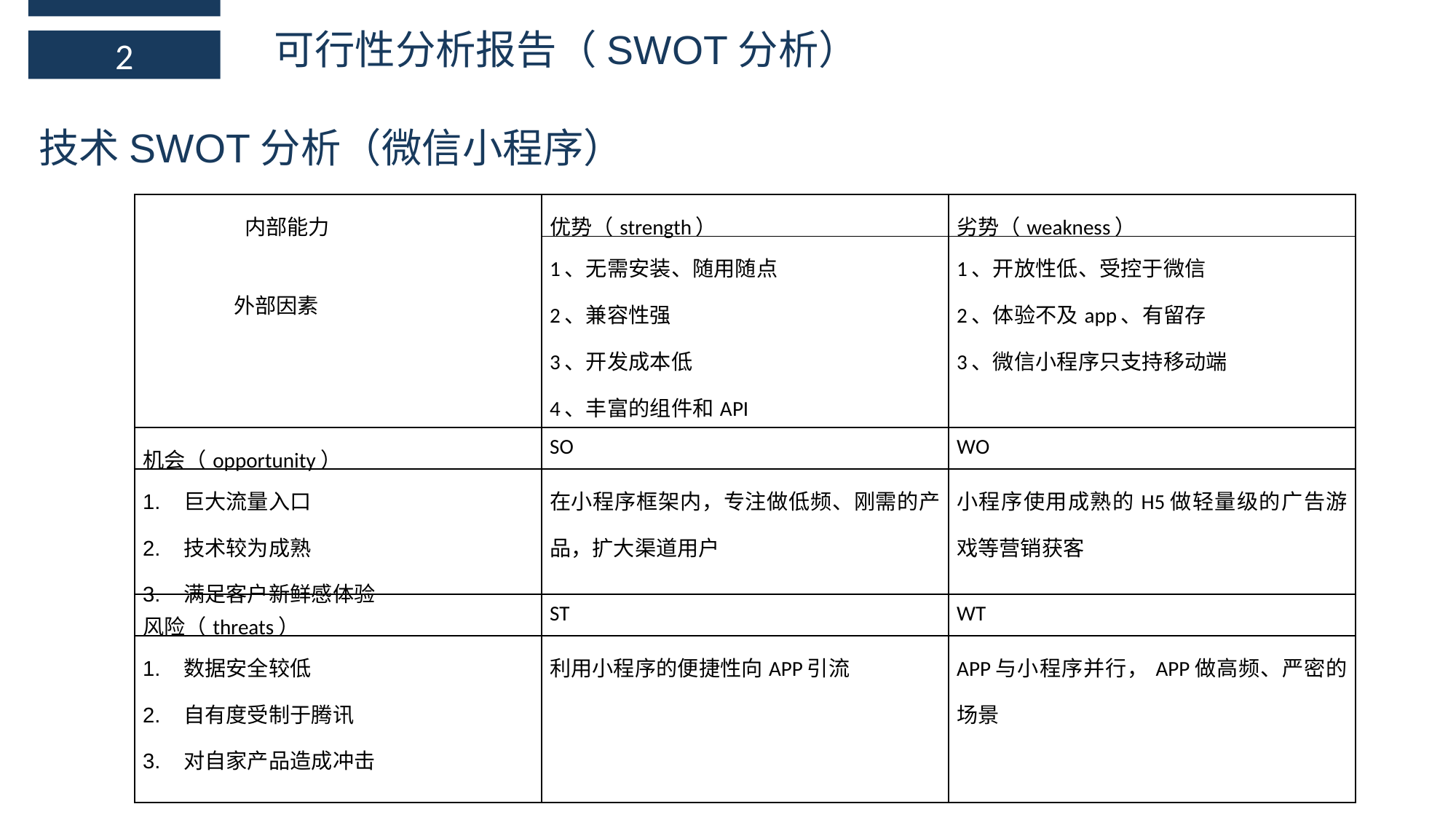

可行性分析报告（SWOT分析）
2
技术SWOT分析（微信小程序）
| 内部能力   外部因素 | 优势（strength） | 劣势（weakness） |
| --- | --- | --- |
|  | 1、无需安装、随用随点 2、兼容性强 3、开发成本低 4、丰富的组件和API | 1、开放性低、受控于微信 2、体验不及app、有留存 3、微信小程序只支持移动端 |
| 机会（opportunity） | SO | WO |
| 巨大流量入口 技术较为成熟 满足客户新鲜感体验 | 在小程序框架内，专注做低频、刚需的产品，扩大渠道用户 | 小程序使用成熟的H5做轻量级的广告游戏等营销获客 |
| 风险（threats） | ST | WT |
| 数据安全较低 自有度受制于腾讯 对自家产品造成冲击 | 利用小程序的便捷性向APP引流 | APP与小程序并行，APP做高频、严密的场景 |